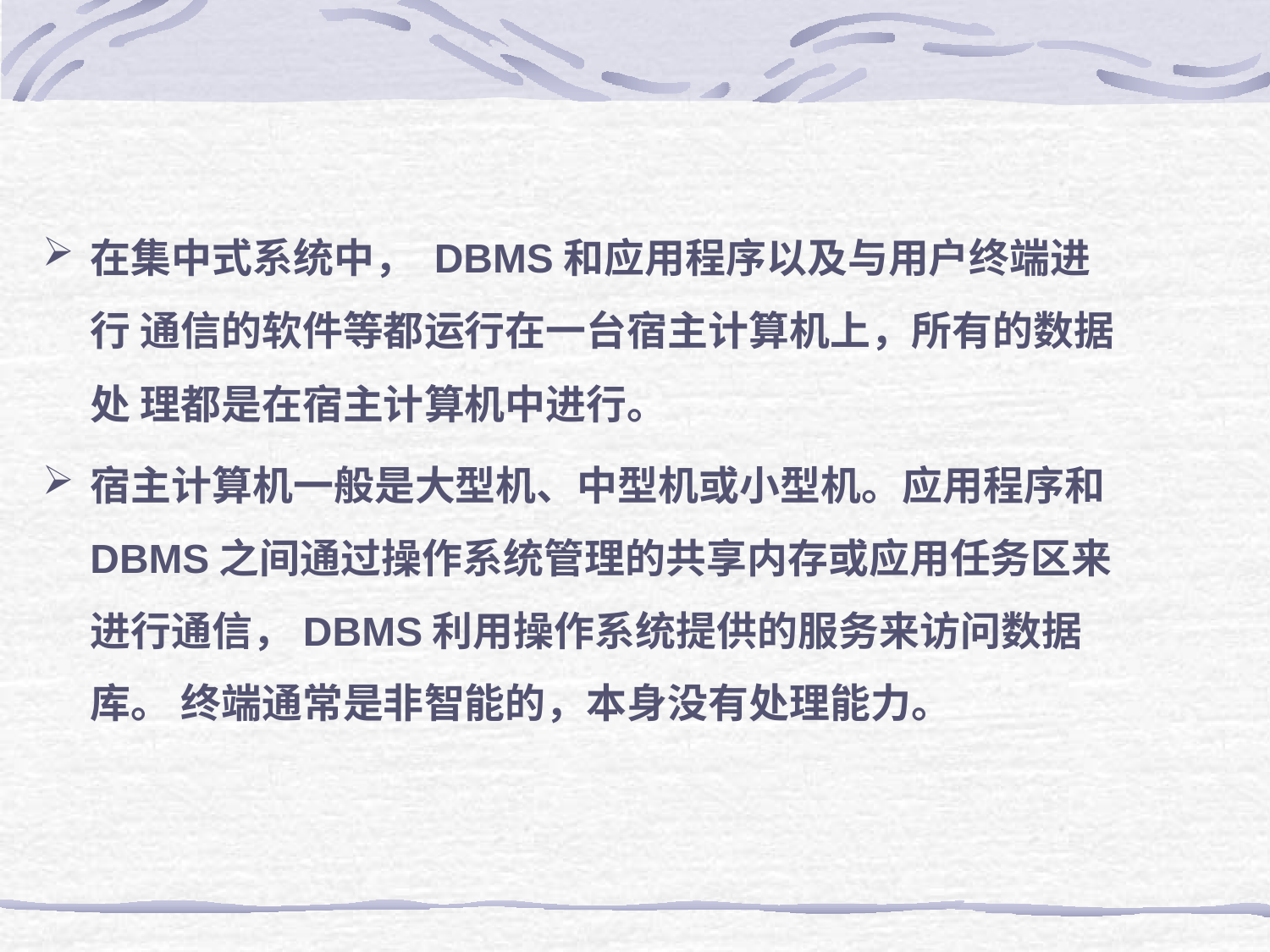

在集中式系统中， DBMS和应用程序以及与用户终端进行 通信的软件等都运行在一台宿主计算机上，所有的数据处 理都是在宿主计算机中进行。
宿主计算机一般是大型机、中型机或小型机。应用程序和 DBMS之间通过操作系统管理的共享内存或应用任务区来 进行通信，DBMS利用操作系统提供的服务来访问数据库。 终端通常是非智能的，本身没有处理能力。